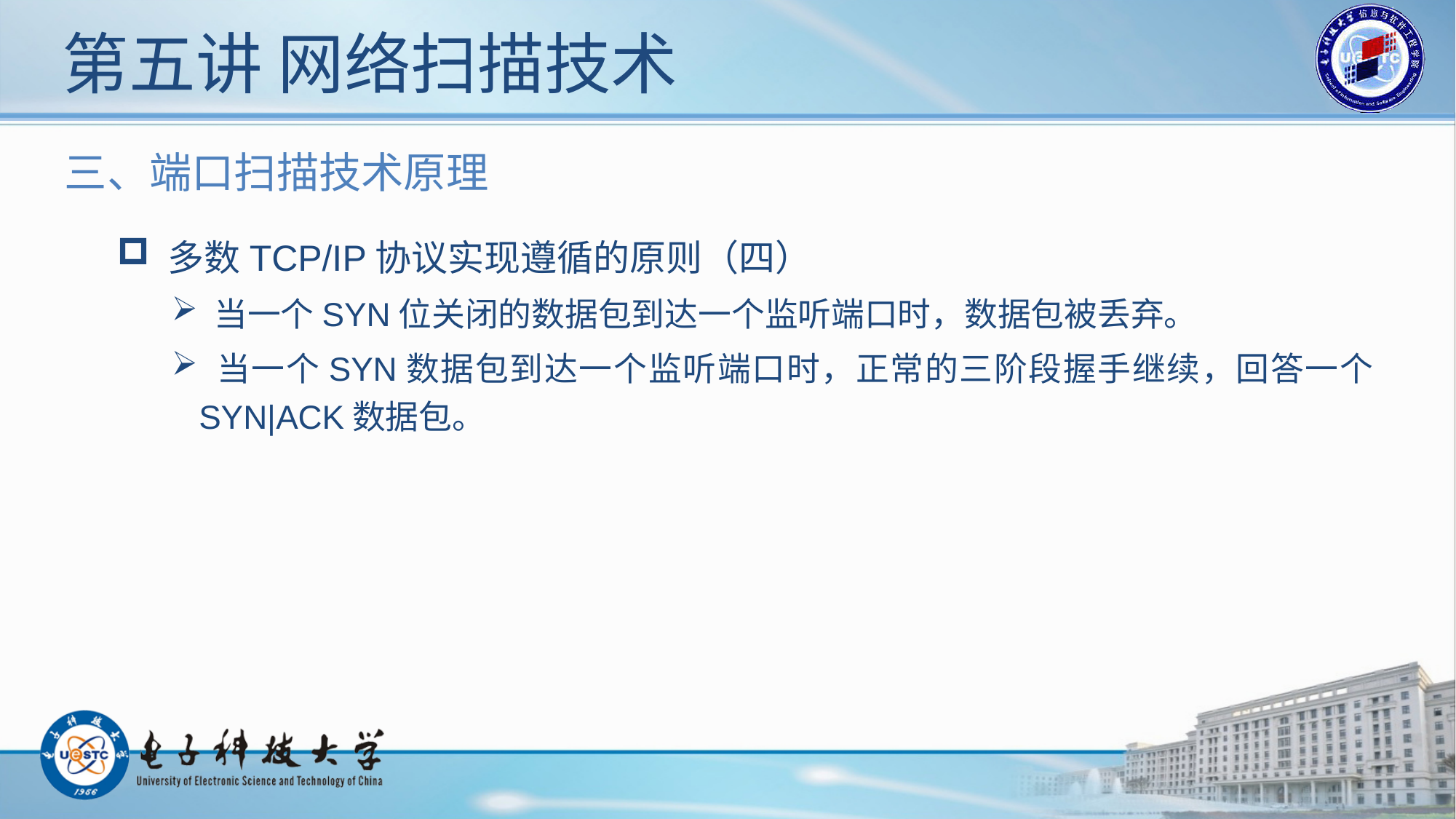

# 第五讲 网络扫描技术
三、端口扫描技术原理
 多数TCP/IP协议实现遵循的原则（四）
 当一个SYN位关闭的数据包到达一个监听端口时，数据包被丢弃。
 当一个SYN数据包到达一个监听端口时，正常的三阶段握手继续，回答一个SYN|ACK数据包。